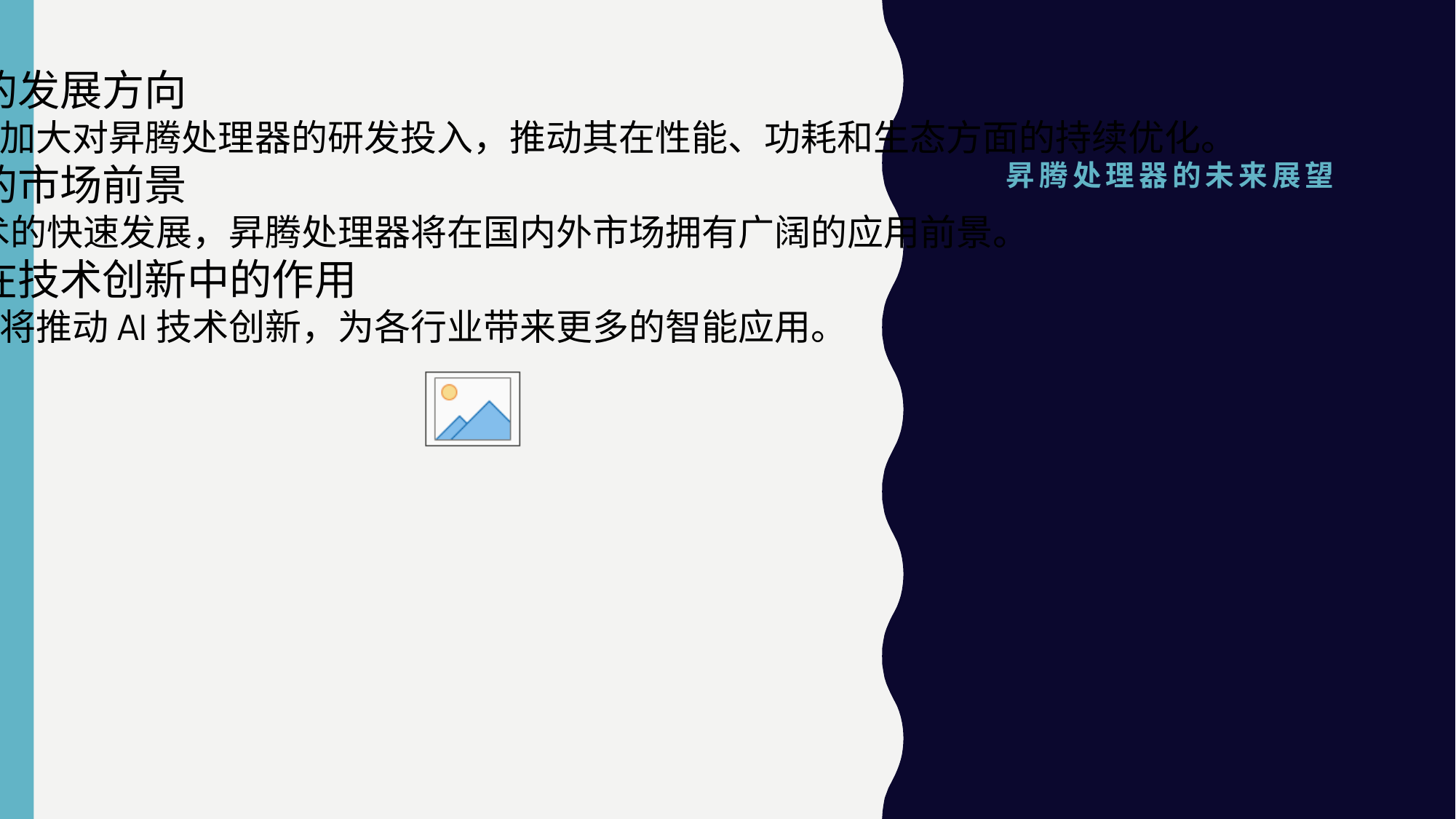

昇腾处理器的发展方向
华为将继续加大对昇腾处理器的研发投入，推动其在性能、功耗和生态方面的持续优化。
昇腾处理器的市场前景
随着AI技术的快速发展，昇腾处理器将在国内外市场拥有广阔的应用前景。
昇腾处理器在技术创新中的作用
昇腾处理器将推动AI技术创新，为各行业带来更多的智能应用。
# 昇腾处理器的未来展望